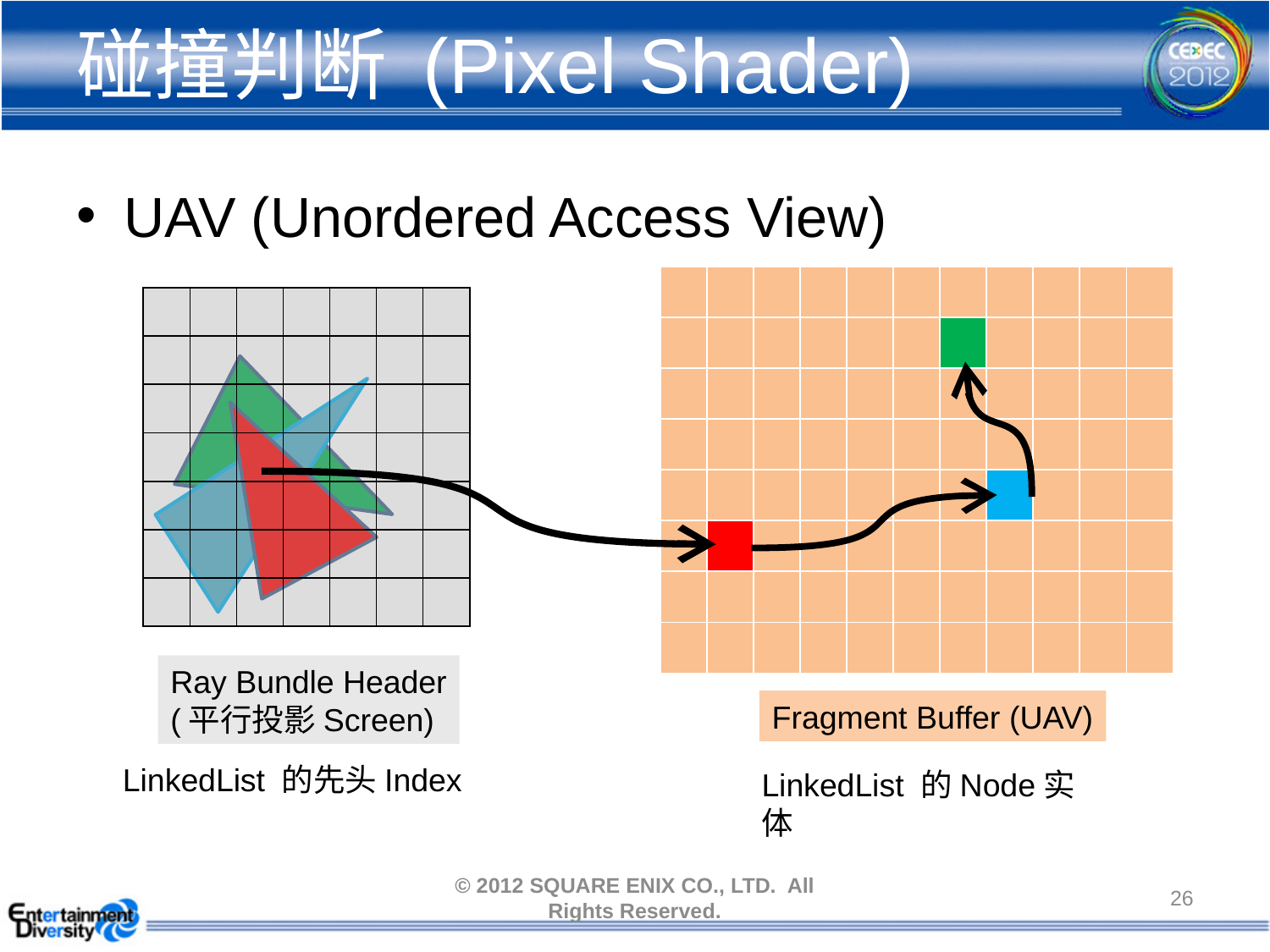

# 碰撞判断 (Pixel Shader)
UAV (Unordered Access View)
|  |  |  |  |  |  |  |  |  |  |  |
| --- | --- | --- | --- | --- | --- | --- | --- | --- | --- | --- |
|  |  |  |  |  |  |  |  |  |  |  |
|  |  |  |  |  |  |  |  |  |  |  |
|  |  |  |  |  |  |  |  |  |  |  |
|  |  |  |  |  |  |  |  |  |  |  |
|  |  |  |  |  |  |  |  |  |  |  |
|  |  |  |  |  |  |  |  |  |  |  |
|  |  |  |  |  |  |  |  |  |  |  |
|  |  |  |  |  |  |  |
| --- | --- | --- | --- | --- | --- | --- |
|  |  |  |  |  |  |  |
|  |  |  |  |  |  |  |
|  |  |  |  |  |  |  |
|  |  |  |  |  |  |  |
|  |  |  |  |  |  |  |
|  |  |  |  |  |  |  |

Ray Bundle Header
(平行投影Screen)
Fragment Buffer (UAV)
LinkedList 的先头Index
LinkedList 的Node实体
© 2012 SQUARE ENIX CO., LTD.  All Rights Reserved.
26